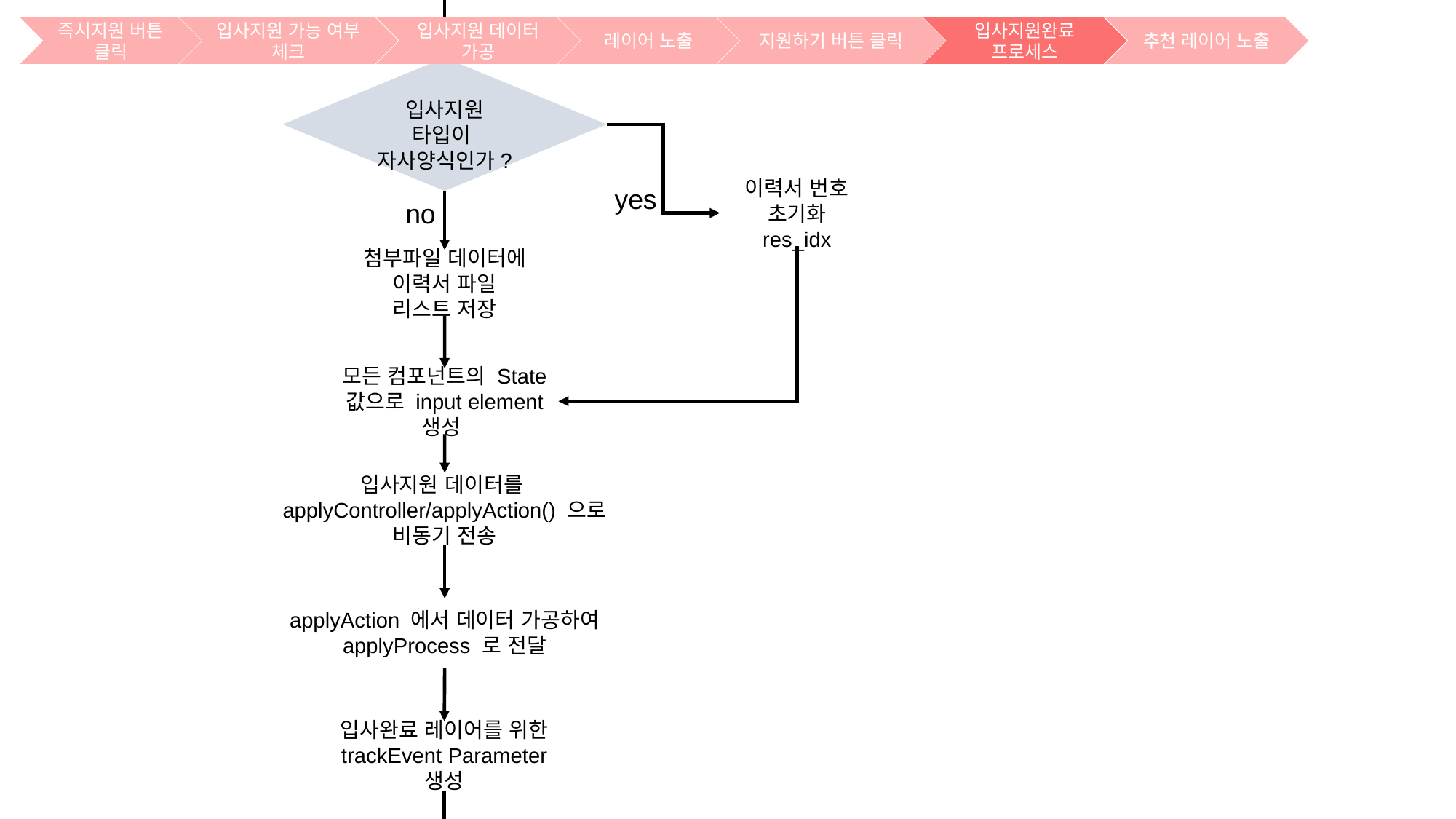

지원하기 버튼 클릭
입사지원완료 프로세스
레이어 노출
즉시지원 버튼 클릭
입사지원 가능 여부 체크
입사지원 데이터 가공
추천 레이어 노출
입사지원 타입이
자사양식인가?
yes
이력서 번호 초기화
res_idx
no
첨부파일 데이터에
이력서 파일 리스트 저장
모든 컴포넌트의 State 값으로 input element 생성
입사지원 데이터를
applyController/applyAction() 으로 비동기 전송
applyAction 에서 데이터 가공하여
applyProcess 로 전달
입사완료 레이어를 위한 trackEvent Parameter 생성